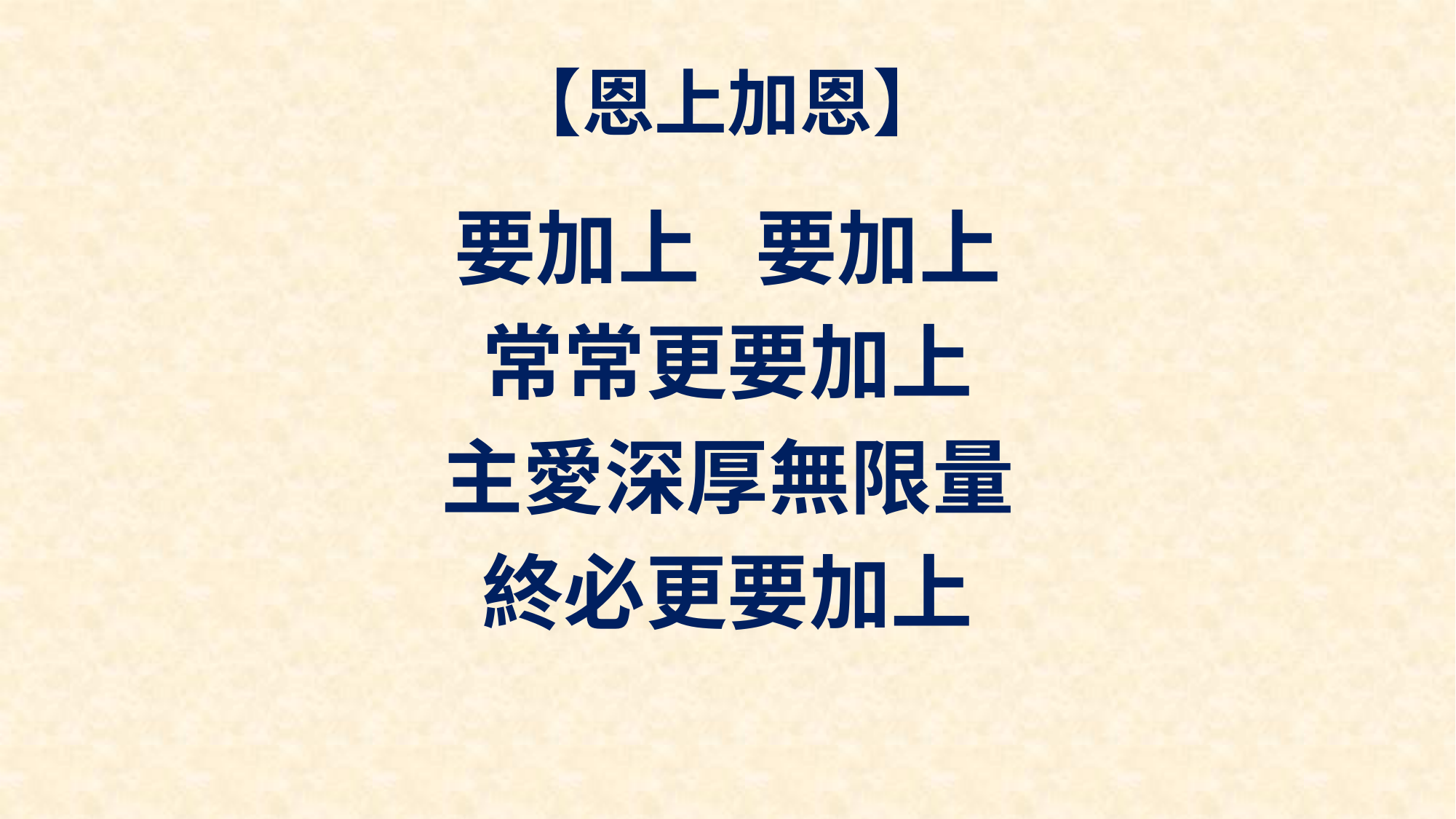

# 【恩上加恩】
要加上   要加上
常常更要加上
主愛深厚無限量
終必更要加上